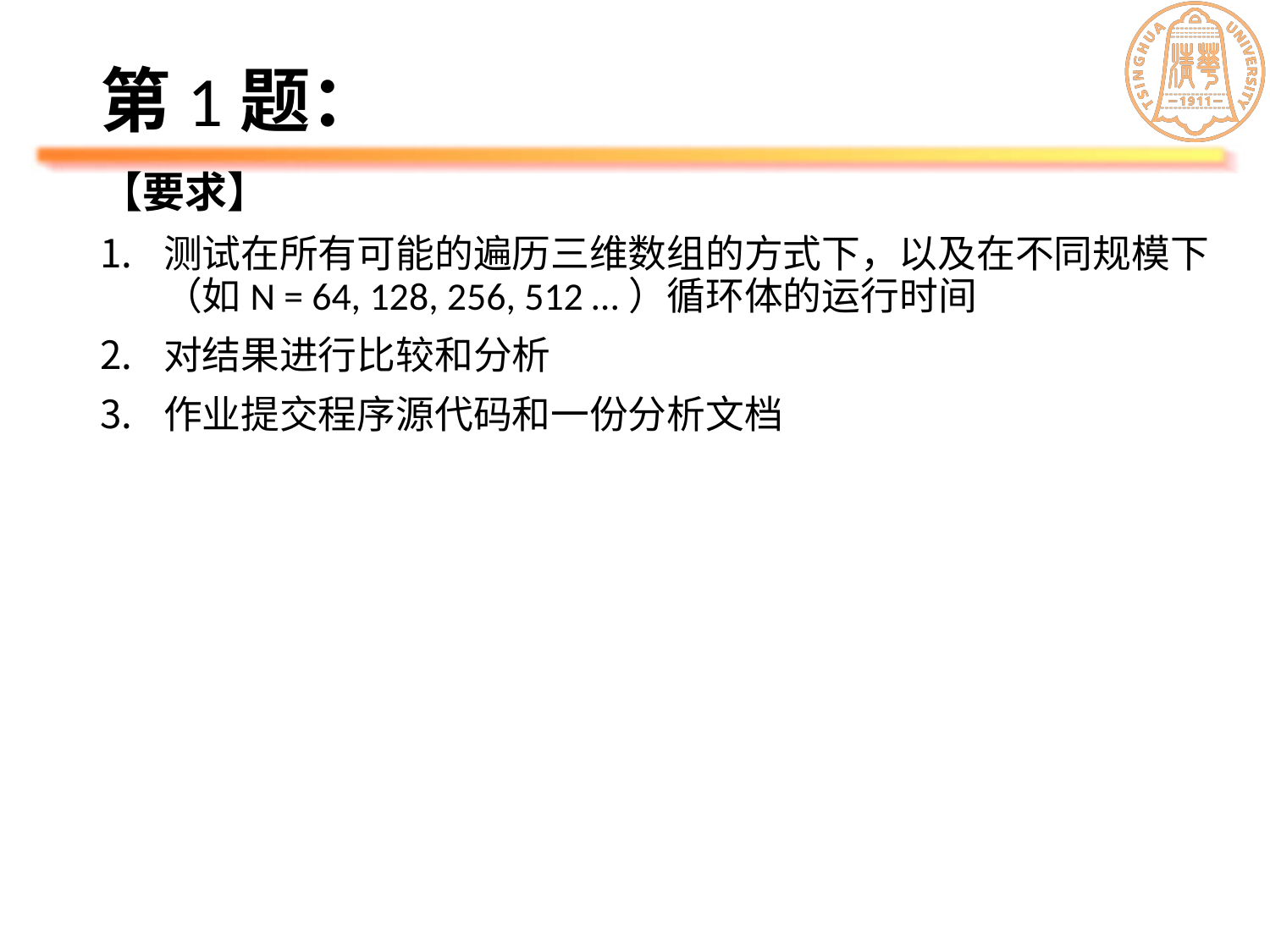

# 第1题：
【要求】
测试在所有可能的遍历三维数组的方式下，以及在不同规模下（如N = 64, 128, 256, 512 …）循环体的运行时间
对结果进行比较和分析
作业提交程序源代码和一份分析文档

3